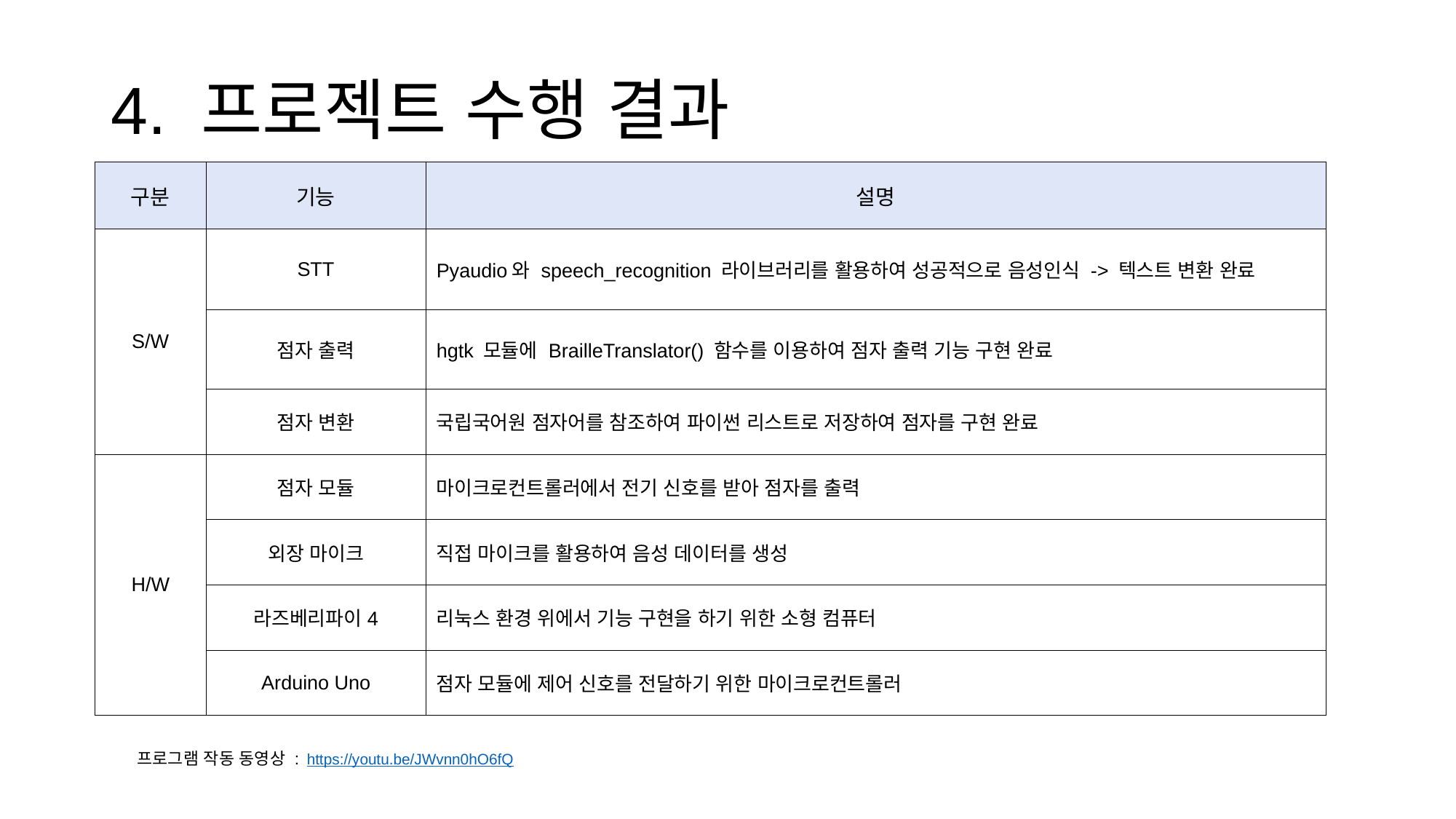

# 4. 프로젝트 수행 결과
| 구분 | 기능 | 설명 |
| --- | --- | --- |
| S/W | STT | Pyaudio와 speech\_recognition 라이브러리를 활용하여 성공적으로 음성인식 -> 텍스트 변환 완료 |
|  | 점자 출력 | hgtk 모듈에 BrailleTranslator() 함수를 이용하여 점자 출력 기능 구현 완료 |
|  | 점자 변환 | 국립국어원 점자어를 참조하여 파이썬 리스트로 저장하여 점자를 구현 완료 |
| H/W | 점자 모듈 | 마이크로컨트롤러에서 전기 신호를 받아 점자를 출력 |
|  | 외장 마이크 | 직접 마이크를 활용하여 음성 데이터를 생성 |
|  | 라즈베리파이4 | 리눅스 환경 위에서 기능 구현을 하기 위한 소형 컴퓨터 |
|  | Arduino Uno | 점자 모듈에 제어 신호를 전달하기 위한 마이크로컨트롤러 |
프로그램 작동 동영상 : https://youtu.be/JWvnn0hO6fQ